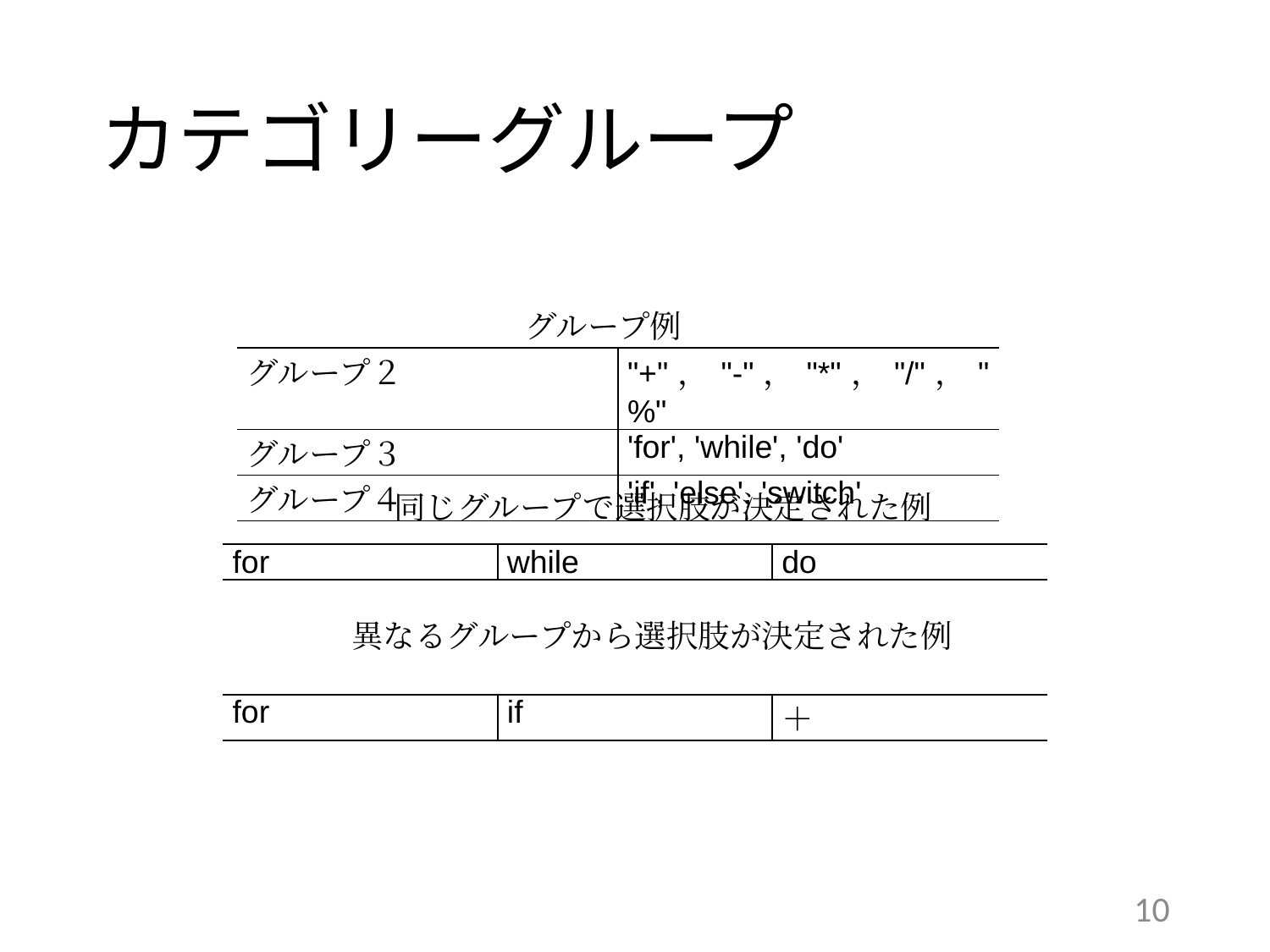

# カテゴリーグループ
グループ例
| グループ２ | "+"，"-"，"\*"，"/"，"%" |
| --- | --- |
| グループ３ | 'for', 'while', 'do' |
| グループ４ | 'if', 'else', 'switch' |
同じグループで選択肢が決定された例
| for | while | do |
| --- | --- | --- |
異なるグループから選択肢が決定された例
| for | if | ＋ |
| --- | --- | --- |
10